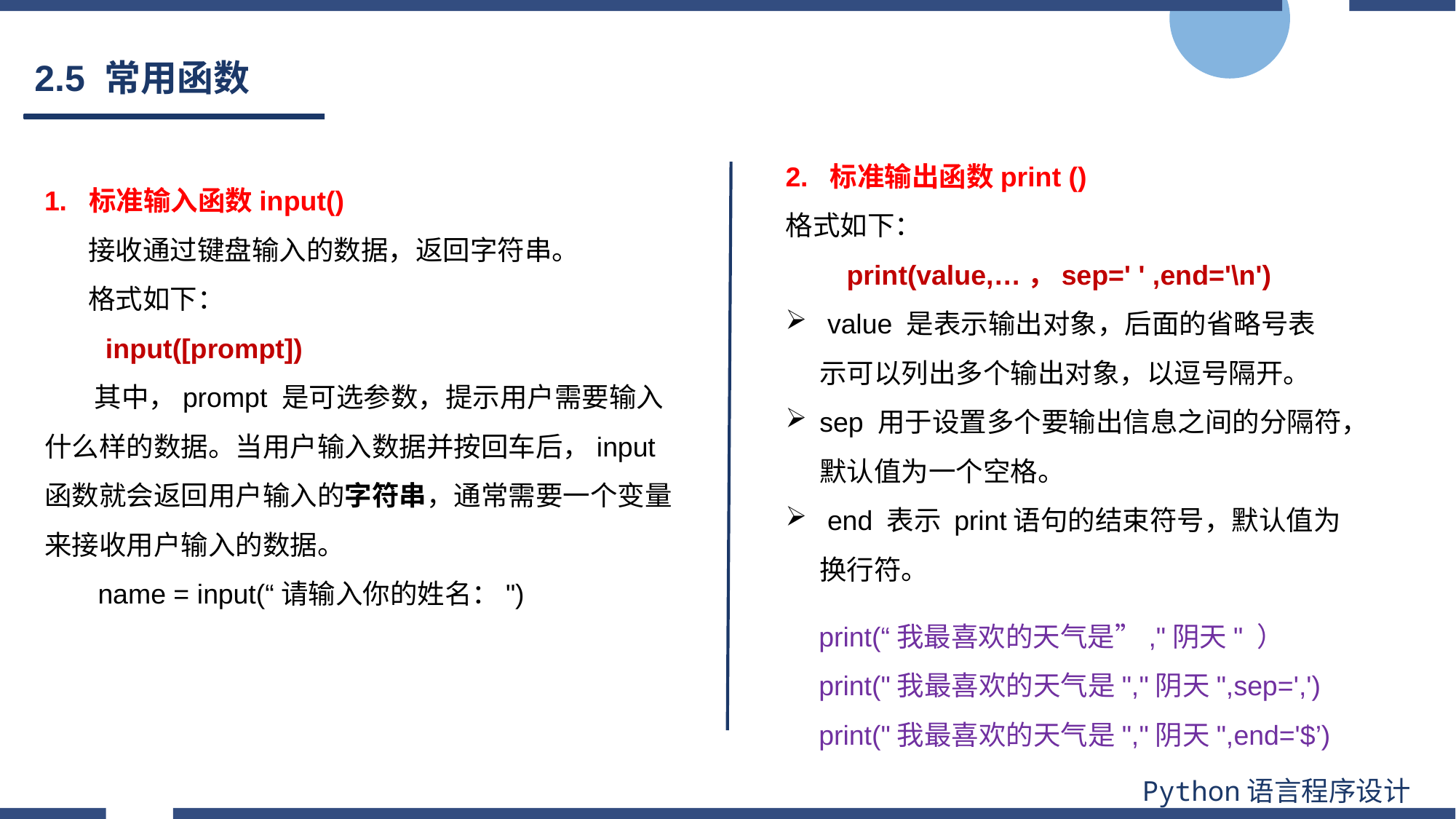

# 2.5 常用函数
2.  标准输出函数print ()
格式如下：
        print(value,…，sep=' ' ,end='\n')
 value 是表示输出对象，后面的省略号表示可以列出多个输出对象，以逗号隔开。
sep 用于设置多个要输出信息之间的分隔符，默认值为一个空格。
 end 表示 print语句的结束符号，默认值为换行符。
1.  标准输入函数input()
      接收通过键盘输入的数据，返回字符串。
      格式如下：
        input([prompt])
       其中，prompt 是可选参数，提示用户需要输入什么样的数据。当用户输入数据并按回车后，input 函数就会返回用户输入的字符串，通常需要一个变量来接收用户输入的数据。
       name = input(“请输入你的姓名：")
print(“我最喜欢的天气是”,"阴天" ）
print("我最喜欢的天气是","阴天",sep=',')
print("我最喜欢的天气是","阴天",end='$’)